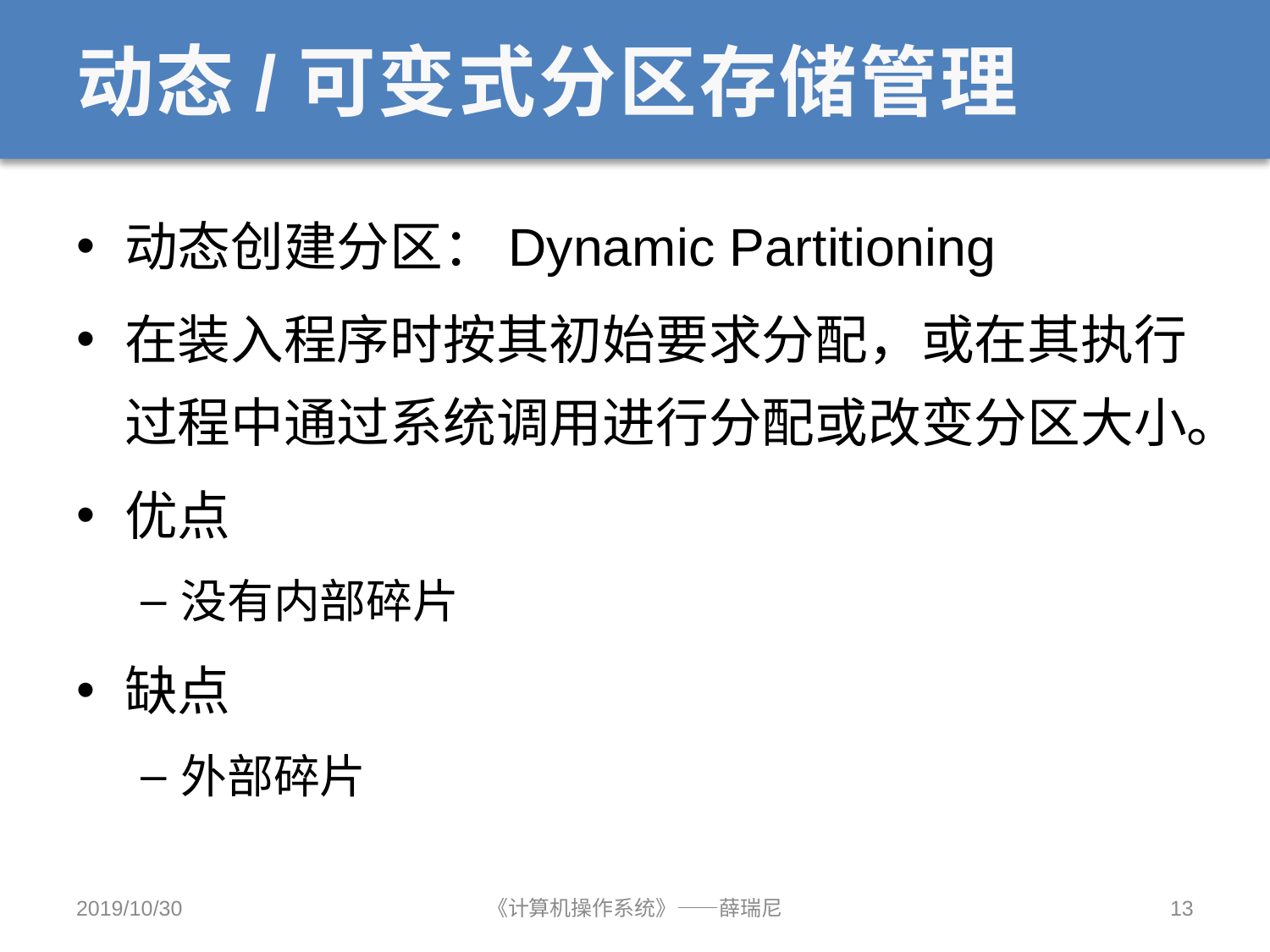

# 动态/可变式分区存储管理
动态创建分区：Dynamic Partitioning
在装入程序时按其初始要求分配，或在其执行过程中通过系统调用进行分配或改变分区大小。
优点
没有内部碎片
缺点
外部碎片
2019/10/30
《计算机操作系统》——薛瑞尼
13